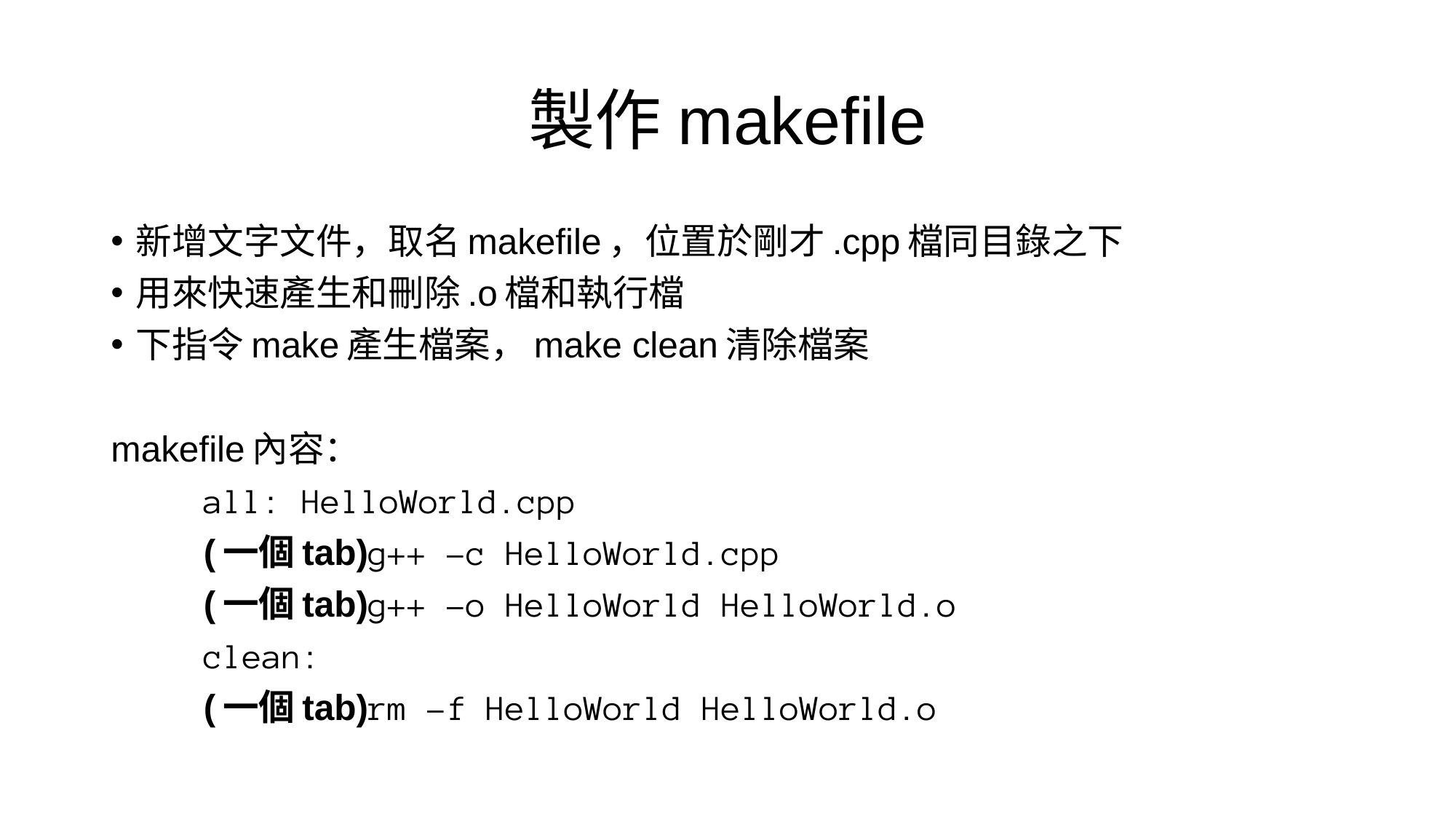

# 製作makefile
新增文字文件，取名makefile，位置於剛才.cpp檔同目錄之下
用來快速產生和刪除.o檔和執行檔
下指令make產生檔案，make clean清除檔案

makefile內容：
	all: HelloWorld.cpp
	(一個tab)g++ -c HelloWorld.cpp
	(一個tab)g++ -o HelloWorld HelloWorld.o
	clean:
	(一個tab)rm -f HelloWorld HelloWorld.o